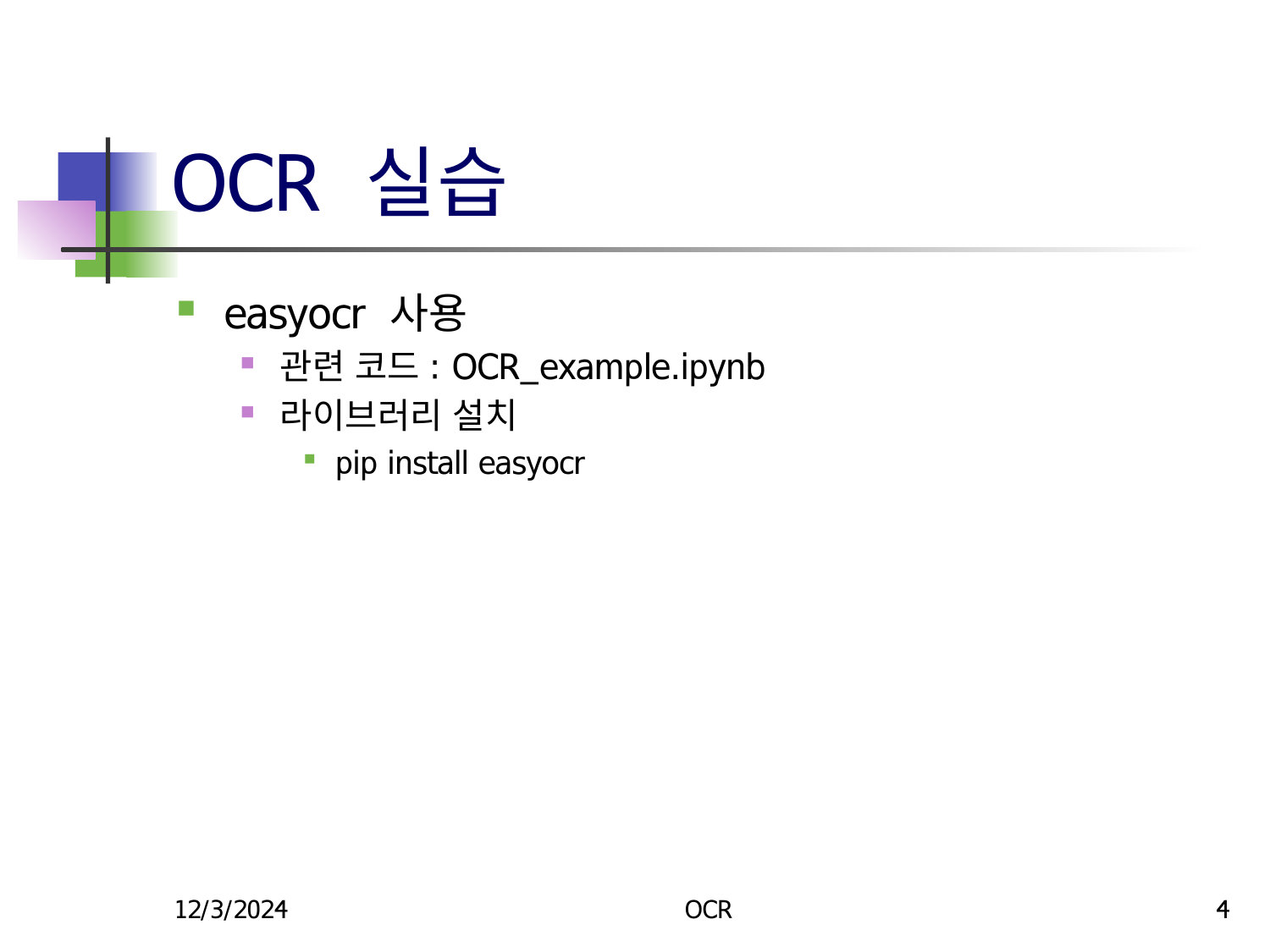

# OCR 실습
easyocr 사용
관련 코드: OCR_example.ipynb
라이브러리 설치
pip install easyocr
12/3/2024
OCR
4